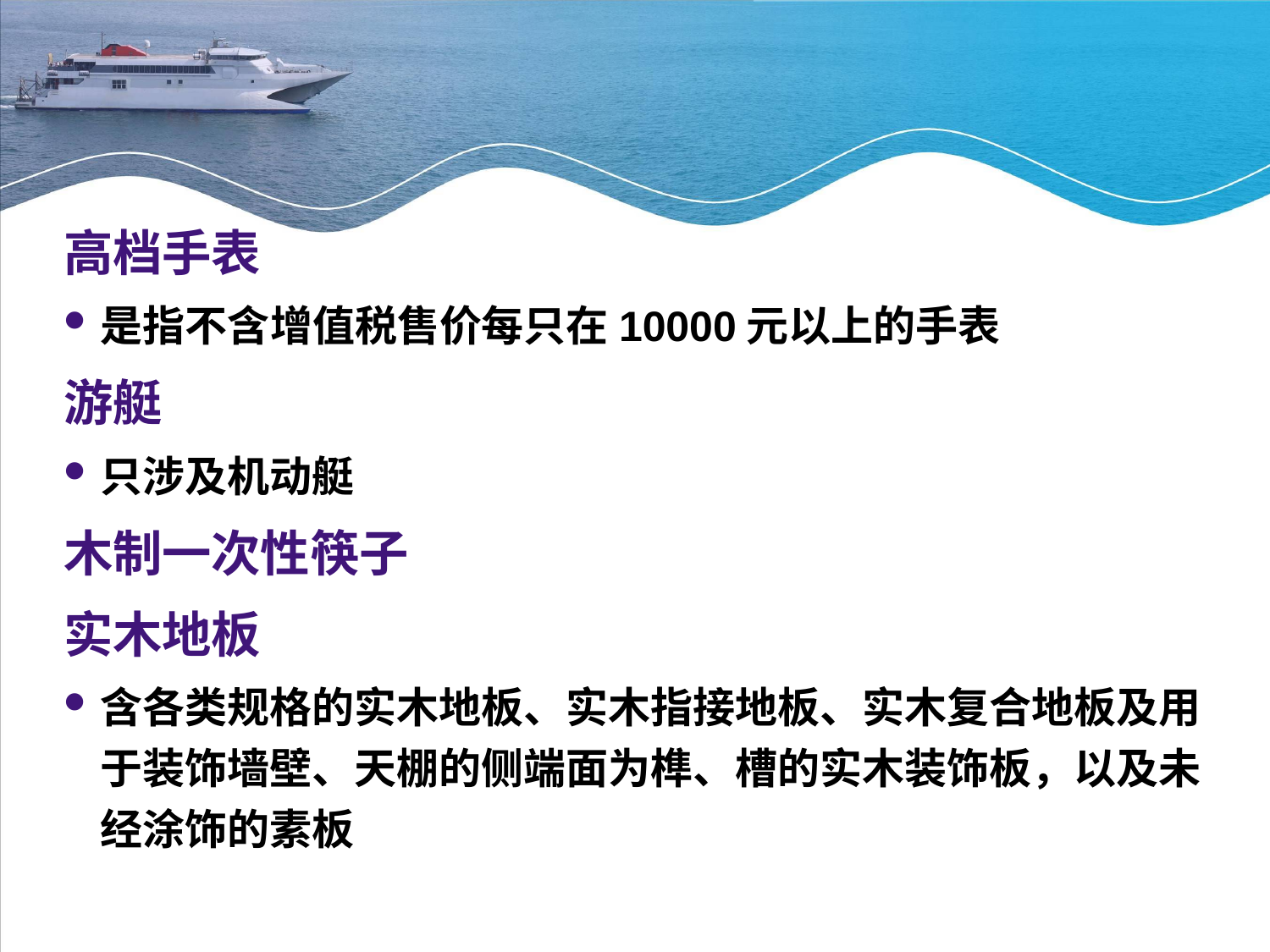

高档手表
是指不含增值税售价每只在10000元以上的手表
游艇
只涉及机动艇
木制一次性筷子
实木地板
含各类规格的实木地板、实木指接地板、实木复合地板及用于装饰墙壁、天棚的侧端面为榫、槽的实木装饰板，以及未经涂饰的素板